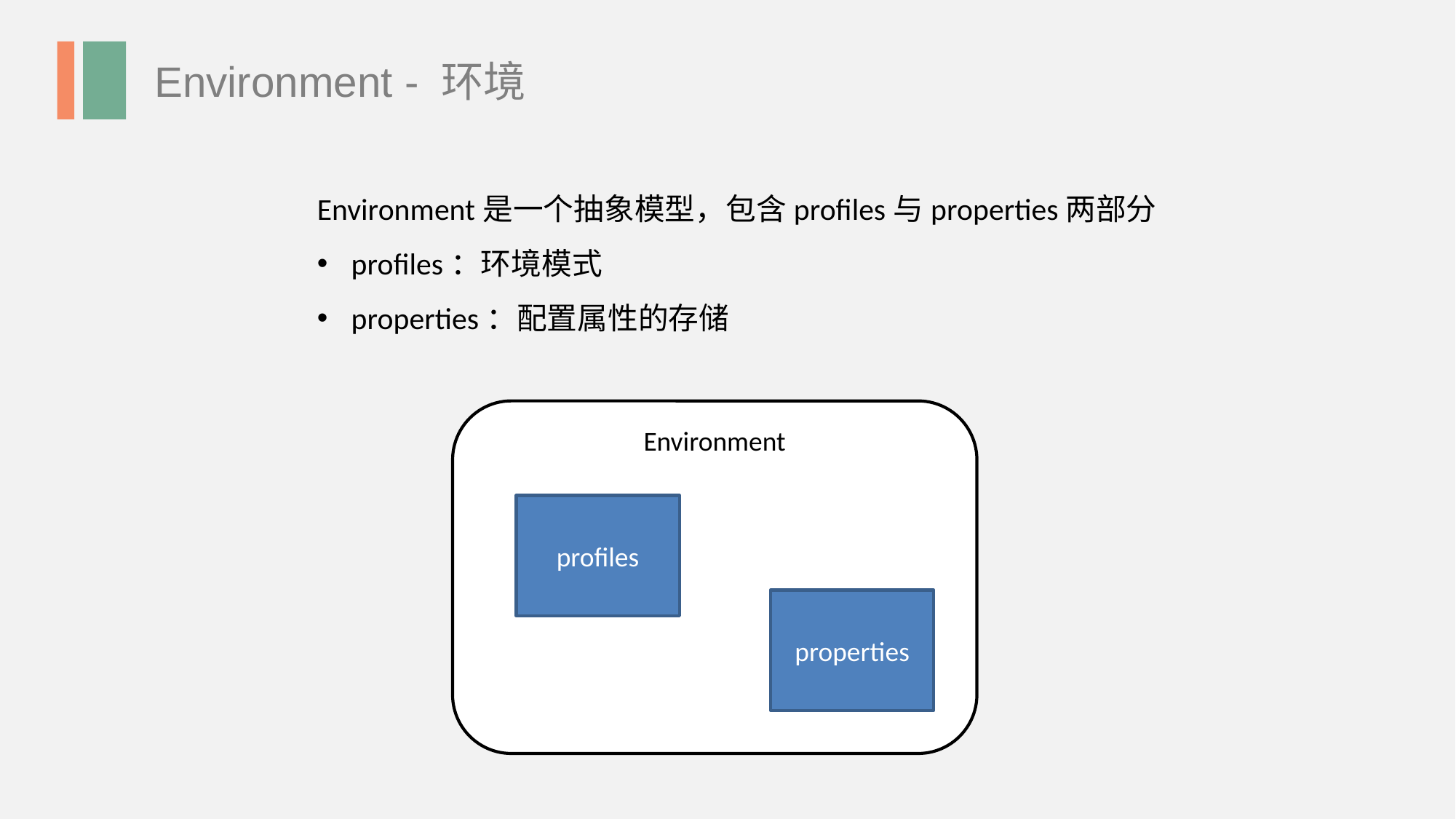

Environment - 环境
Environment是一个抽象模型，包含profiles与properties两部分
profiles：环境模式
properties：配置属性的存储
Environment
profiles
properties